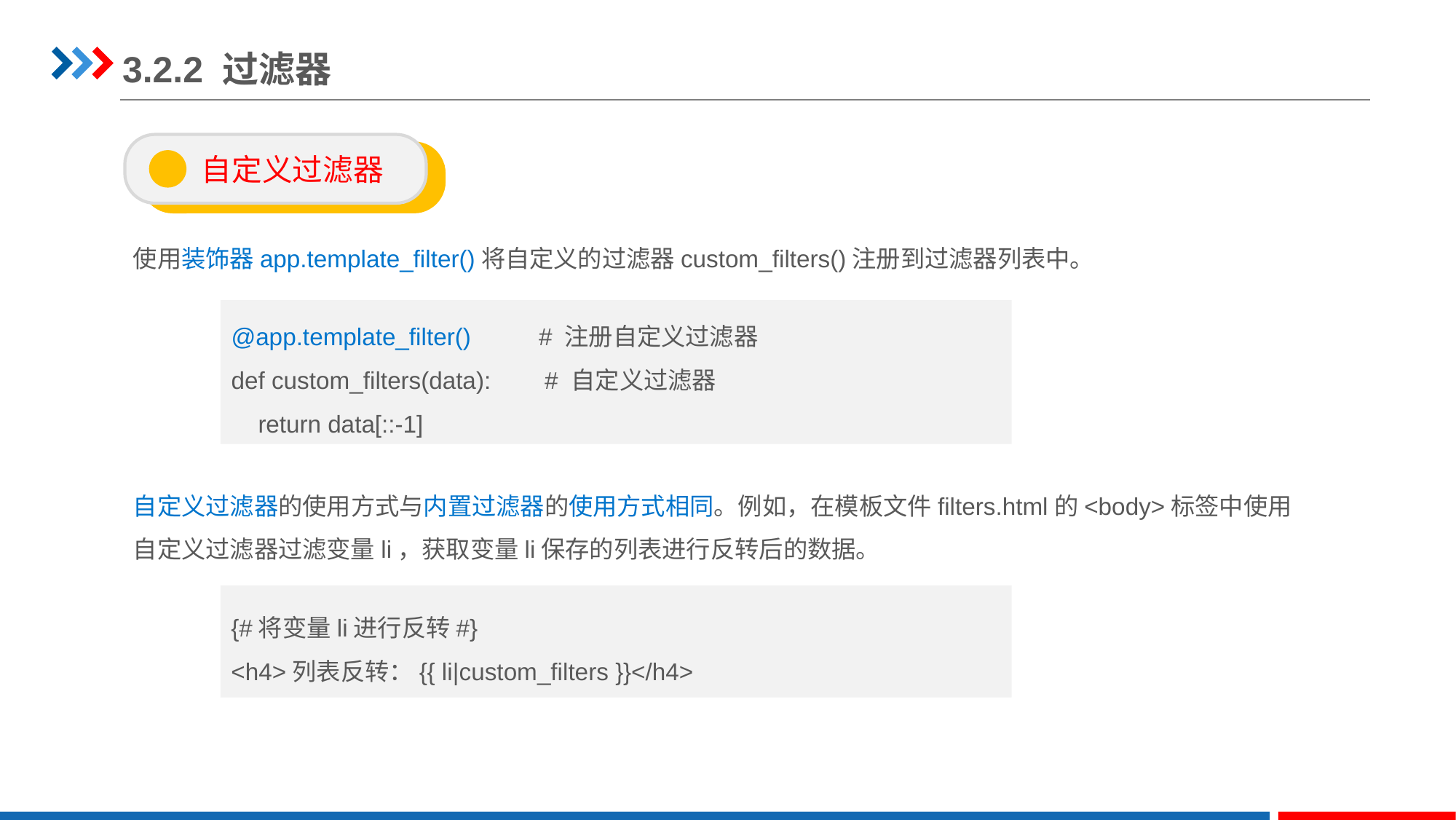

3.2.2 过滤器
    自定义过滤器

使用装饰器app.template_filter()将自定义的过滤器custom_filters()注册到过滤器列表中。
@app.template_filter()          # 注册自定义过滤器
def custom_filters(data):        # 自定义过滤器
    return data[::-1]
自定义过滤器的使用方式与内置过滤器的使用方式相同。例如，在模板文件filters.html的<body>标签中使用自定义过滤器过滤变量li，获取变量li保存的列表进行反转后的数据。
{#将变量li进行反转#}
<h4>列表反转：{{ li|custom_filters }}</h4>